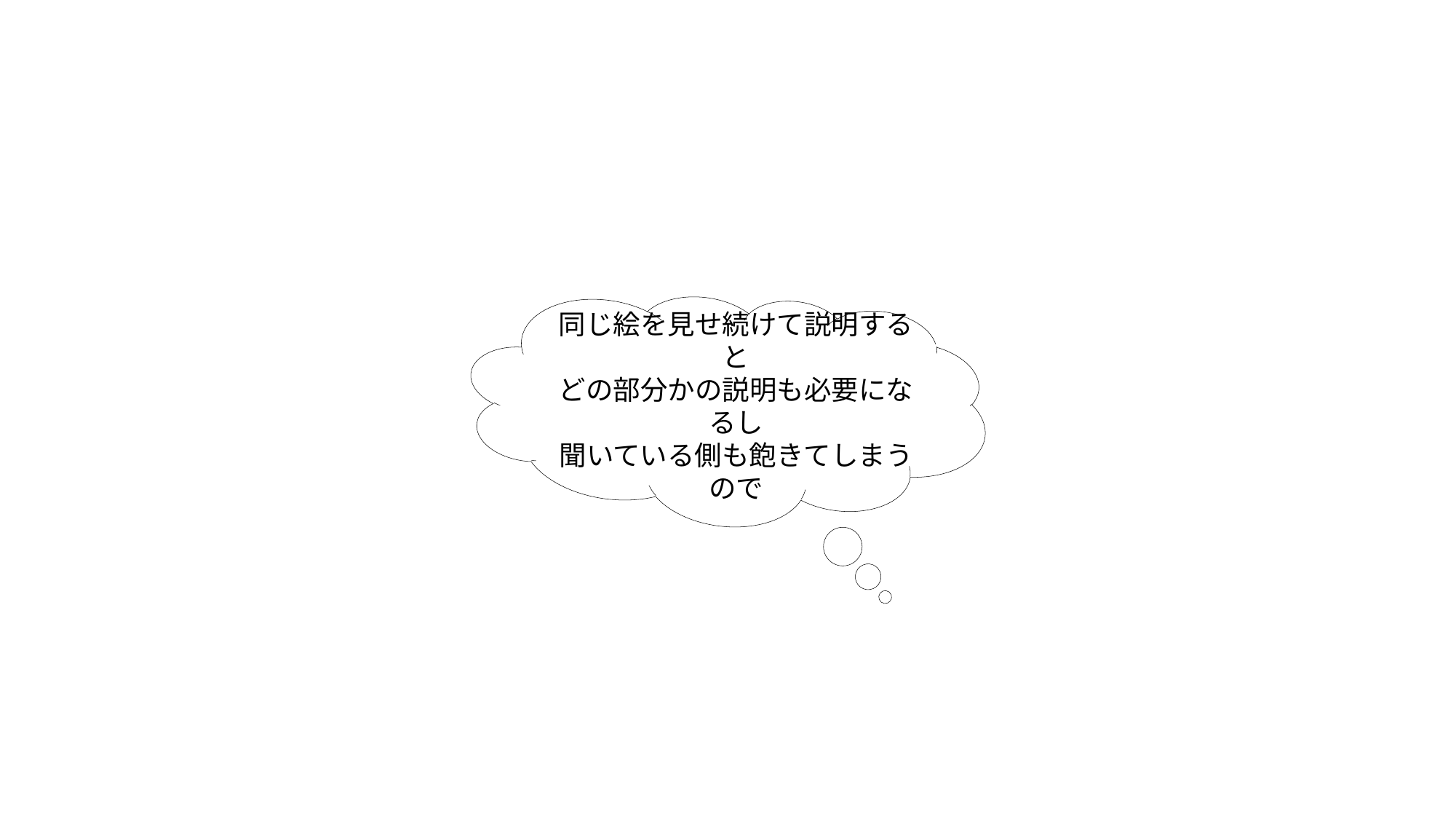

同じ絵を見せ続けて説明すると
どの部分かの説明も必要になるし
聞いている側も飽きてしまうので